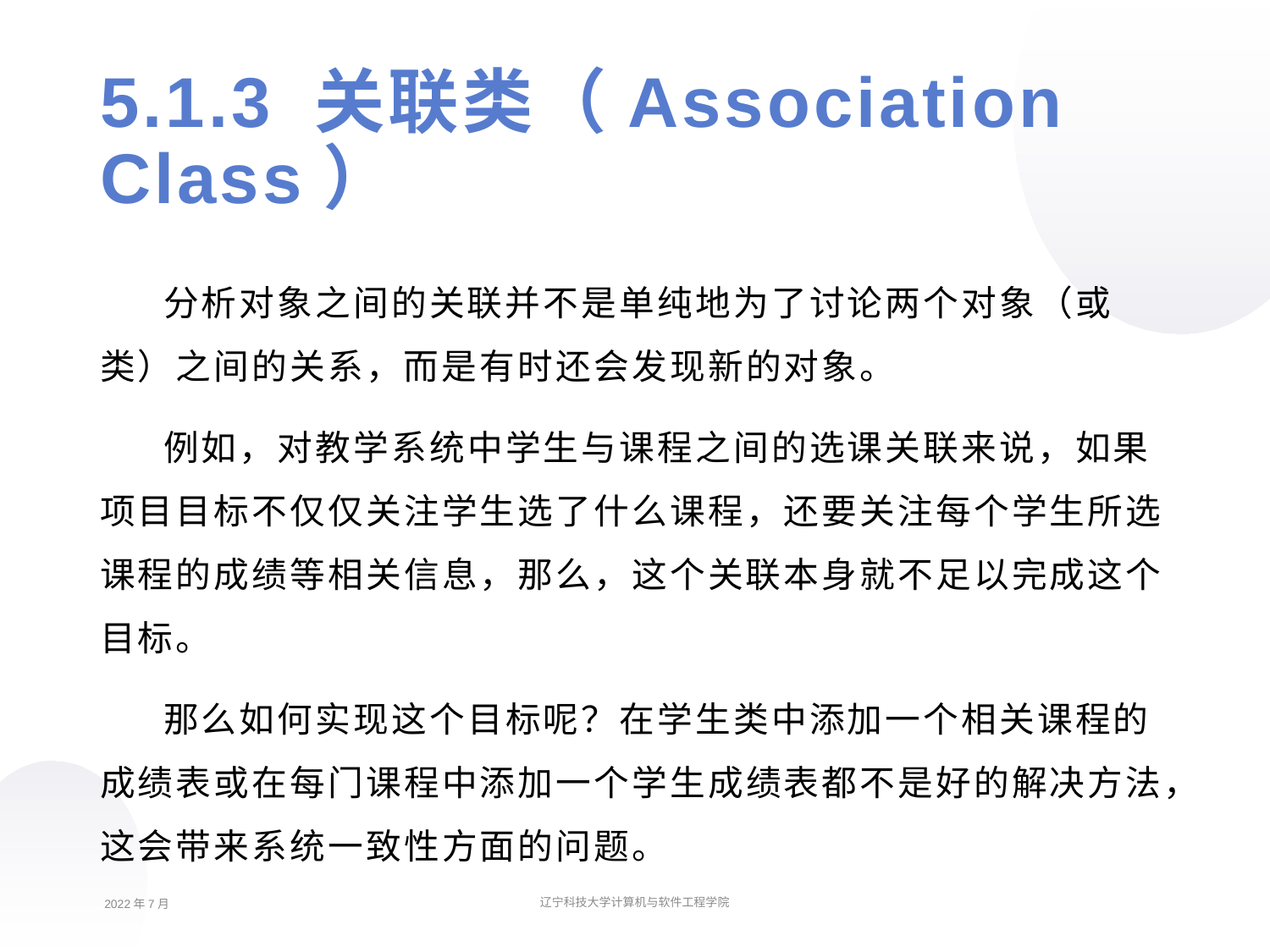

5.1.3 关联类（Association Class）
分析对象之间的关联并不是单纯地为了讨论两个对象（或类）之间的关系，而是有时还会发现新的对象。
例如，对教学系统中学生与课程之间的选课关联来说，如果项目目标不仅仅关注学生选了什么课程，还要关注每个学生所选课程的成绩等相关信息，那么，这个关联本身就不足以完成这个目标。
那么如何实现这个目标呢？在学生类中添加一个相关课程的成绩表或在每门课程中添加一个学生成绩表都不是好的解决方法，这会带来系统一致性方面的问题。

2022年7月
辽宁科技大学计算机与软件工程学院
33